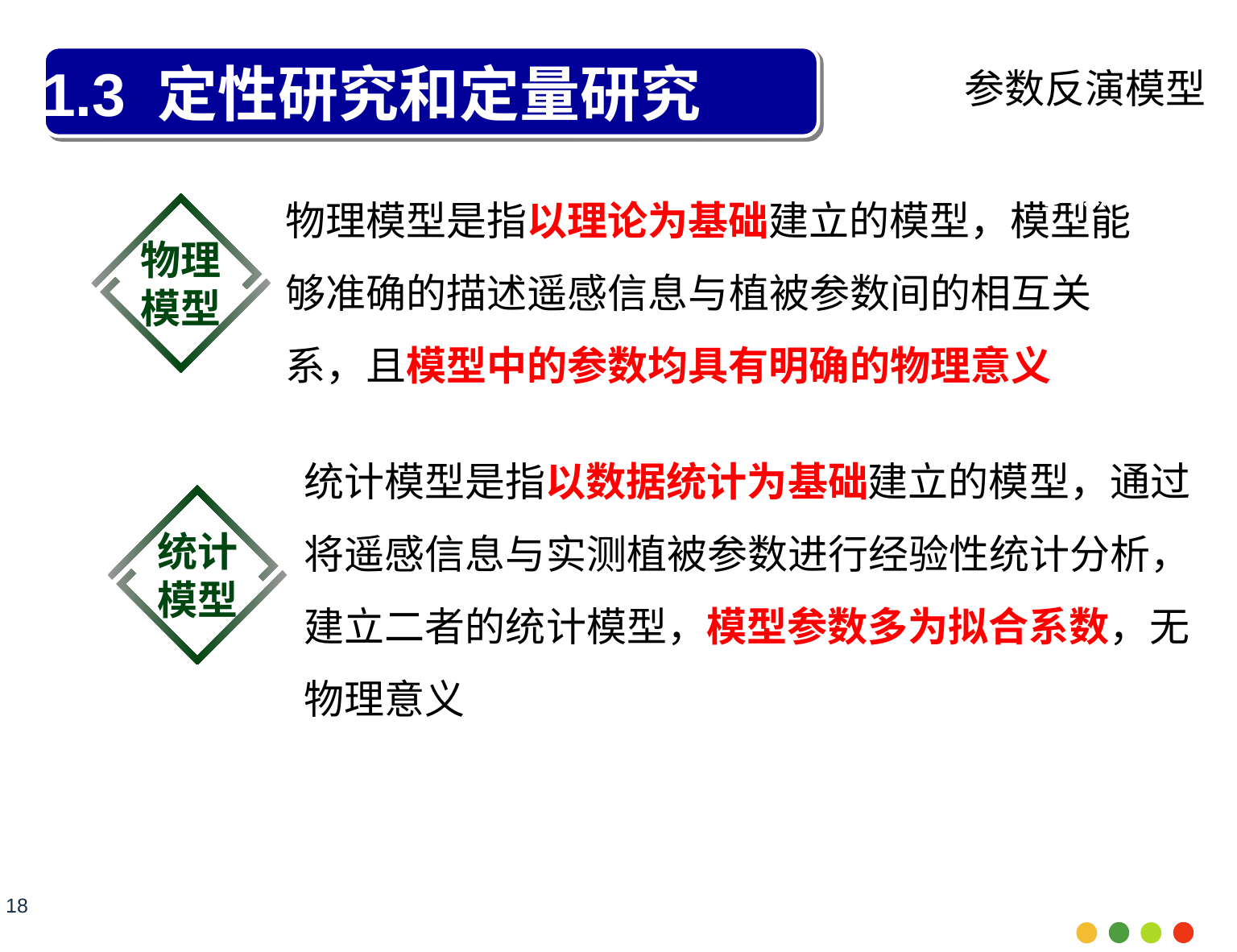

1.3 定性研究和定量研究
参数反演模型
参数反演模型
物理模型是指以理论为基础建立的模型，模型能够准确的描述遥感信息与植被参数间的相互关系，且模型中的参数均具有明确的物理意义
物理
模型
统计
模型
统计模型是指以数据统计为基础建立的模型，通过将遥感信息与实测植被参数进行经验性统计分析，建立二者的统计模型，模型参数多为拟合系数，无物理意义